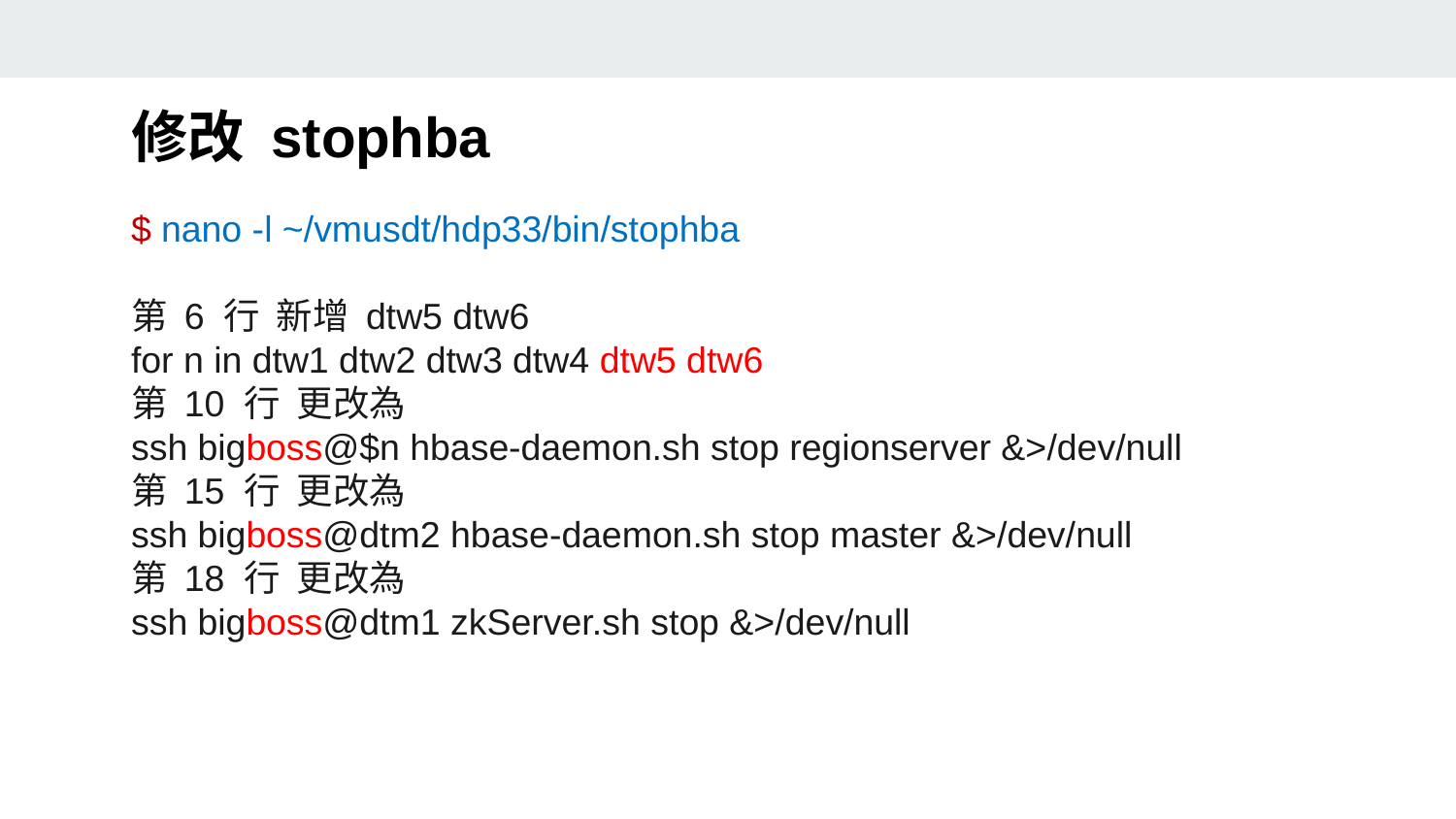

修改 stophba
$ nano -l ~/vmusdt/hdp33/bin/stophba

第 6 行  新增 dtw5 dtw6
for n in dtw1 dtw2 dtw3 dtw4 dtw5 dtw6
第 10 行  更改為
ssh bigboss@$n hbase-daemon.sh stop regionserver &>/dev/null
第 15 行  更改為
ssh bigboss@dtm2 hbase-daemon.sh stop master &>/dev/null
第 18 行  更改為
ssh bigboss@dtm1 zkServer.sh stop &>/dev/null